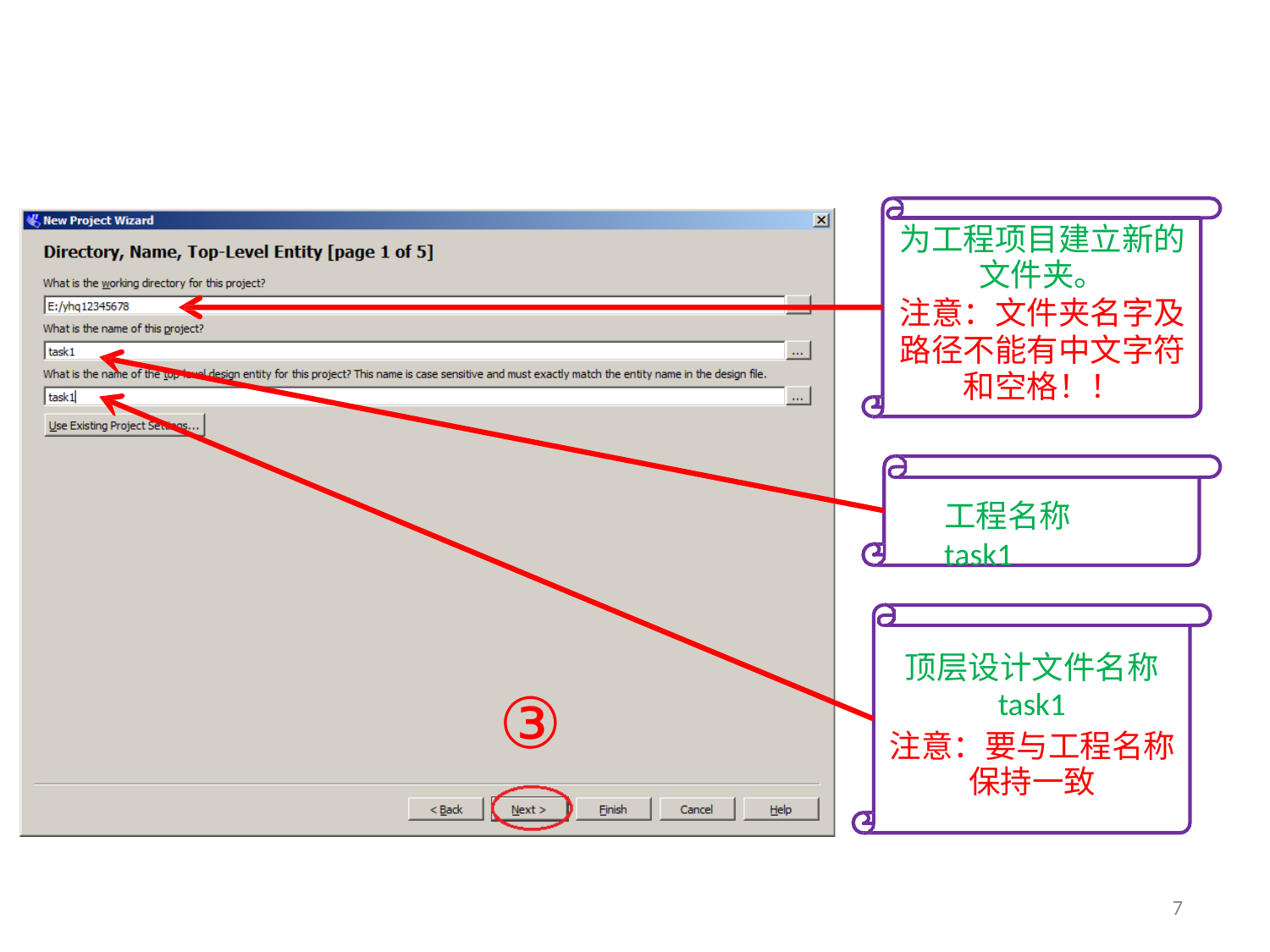

# 为工程项目建立新的 文件夹。
注意：文件夹名字及 路径不能有中文字符 和空格！！

工程名称task1

顶层设计文件名称
task1
注意：要与工程名称 保持一致
③

7